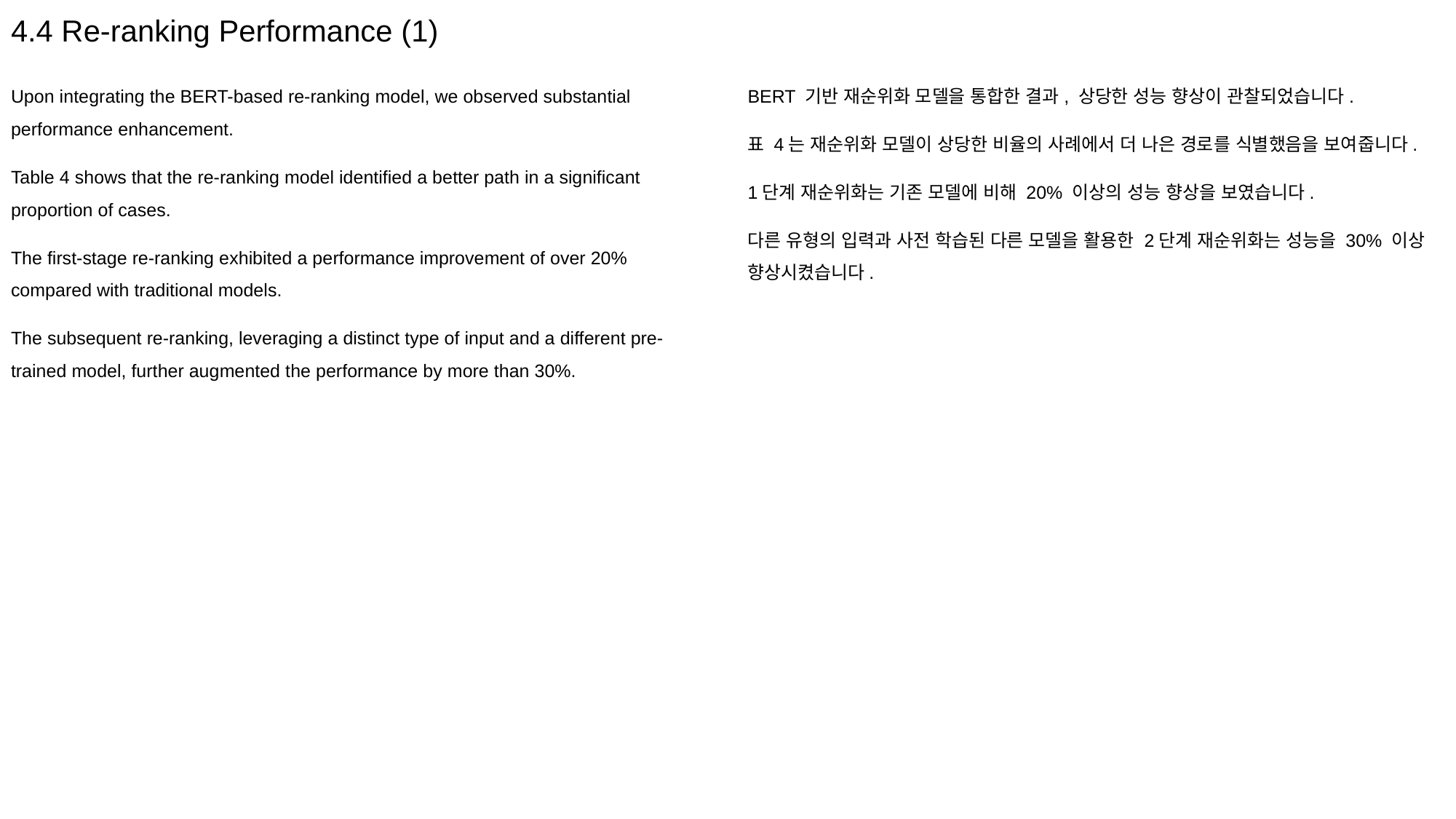

# 4.4 Re-ranking Performance (1)
Upon integrating the BERT-based re-ranking model, we observed substantial performance enhancement.
Table 4 shows that the re-ranking model identified a better path in a significant proportion of cases.
The first-stage re-ranking exhibited a performance improvement of over 20% compared with traditional models.
The subsequent re-ranking, leveraging a distinct type of input and a different pre-trained model, further augmented the performance by more than 30%.
BERT 기반 재순위화 모델을 통합한 결과, 상당한 성능 향상이 관찰되었습니다.
표 4는 재순위화 모델이 상당한 비율의 사례에서 더 나은 경로를 식별했음을 보여줍니다.
1단계 재순위화는 기존 모델에 비해 20% 이상의 성능 향상을 보였습니다.
다른 유형의 입력과 사전 학습된 다른 모델을 활용한 2단계 재순위화는 성능을 30% 이상 향상시켰습니다.